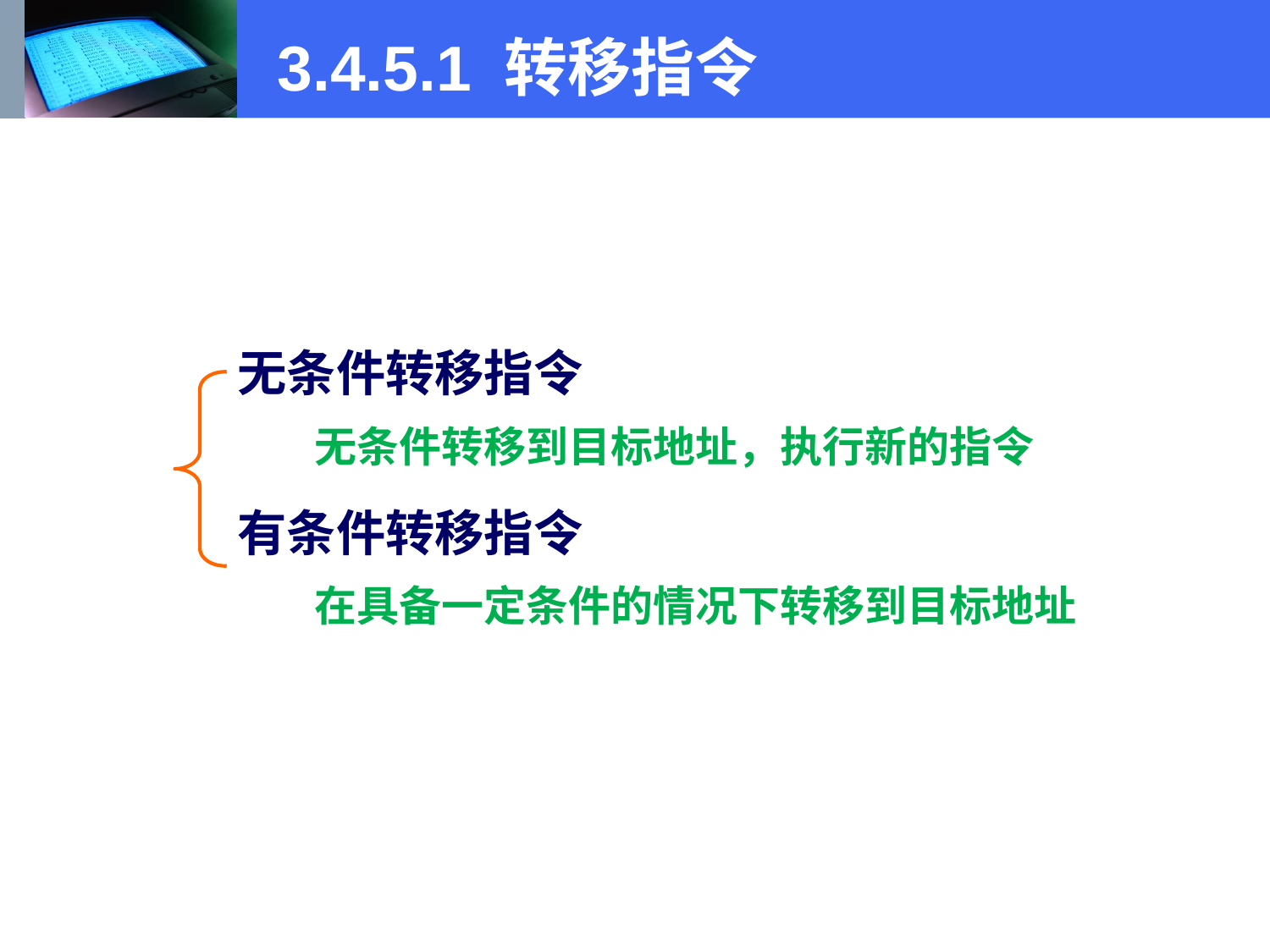

3.4.5.1 转移指令
无条件转移指令
       无条件转移到目标地址，执行新的指令
有条件转移指令
       在具备一定条件的情况下转移到目标地址